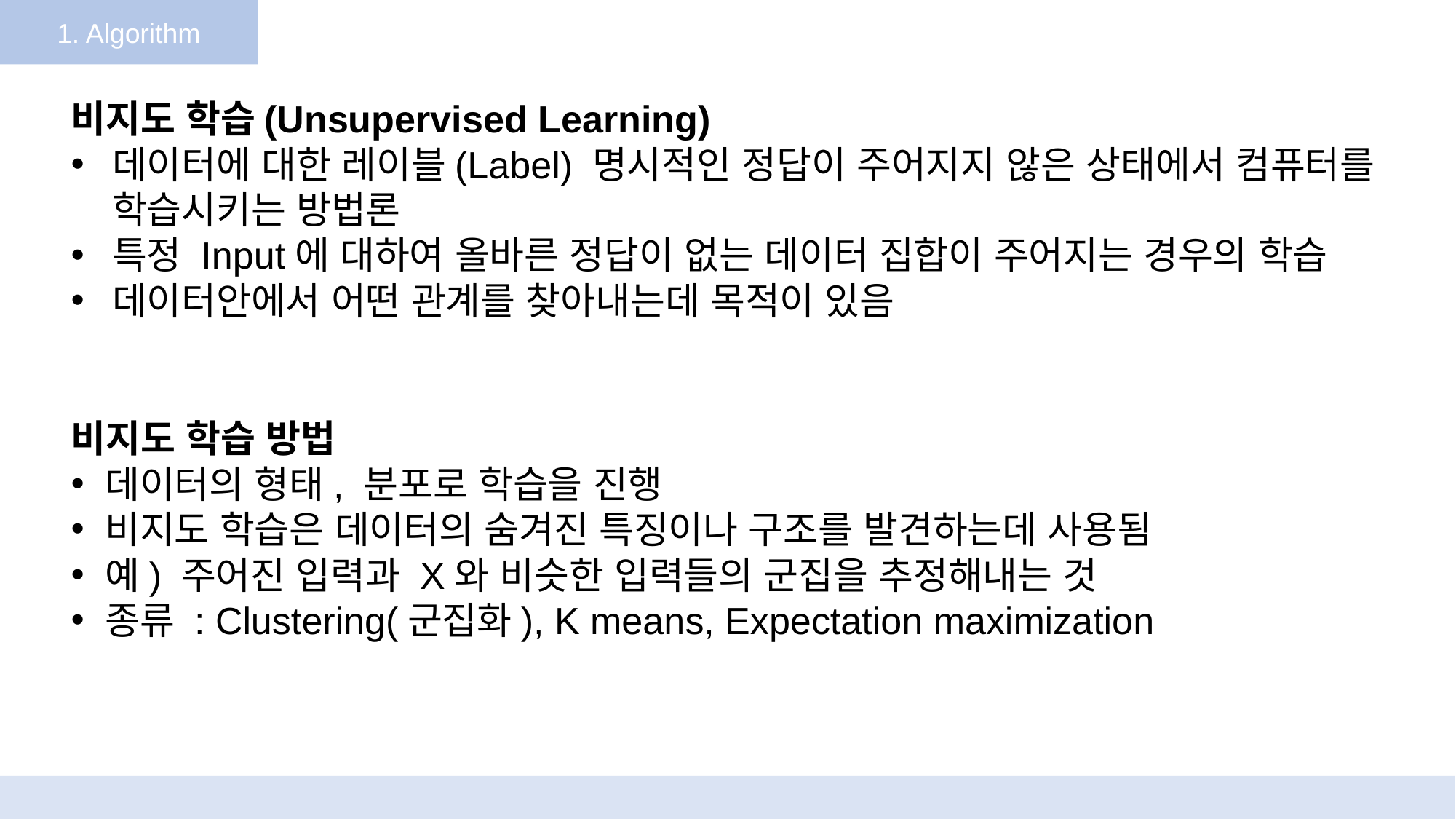

1. Algorithm
비지도 학습(Unsupervised Learning)
데이터에 대한 레이블(Label) 명시적인 정답이 주어지지 않은 상태에서 컴퓨터를 학습시키는 방법론
특정 Input에 대하여 올바른 정답이 없는 데이터 집합이 주어지는 경우의 학습
데이터안에서 어떤 관계를 찾아내는데 목적이 있음

비지도 학습 방법
데이터의 형태, 분포로 학습을 진행
비지도 학습은 데이터의 숨겨진 특징이나 구조를 발견하는데 사용됨
예) 주어진 입력과 X와 비슷한 입력들의 군집을 추정해내는 것
종류 : Clustering(군집화), K means, Expectation maximization